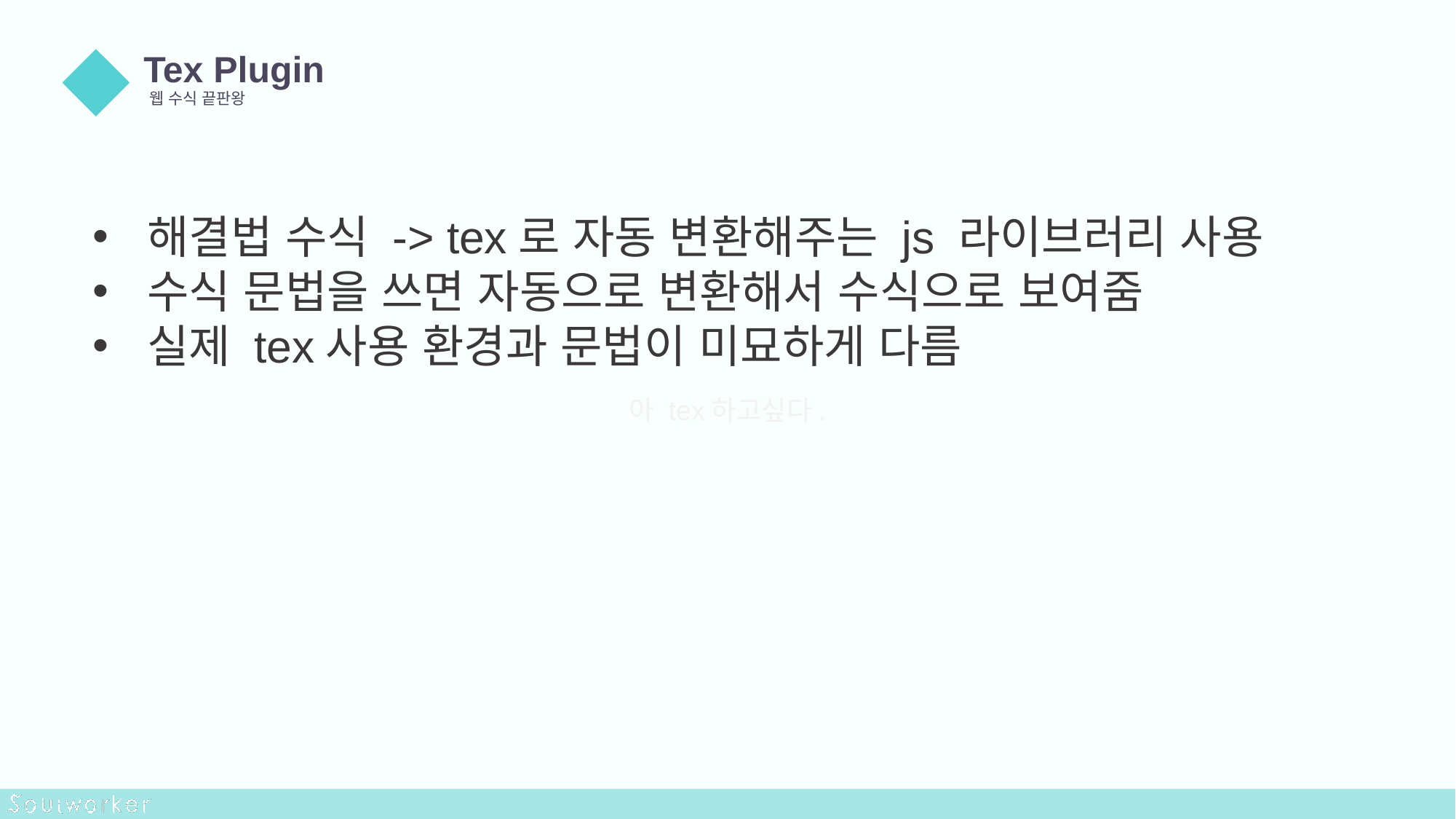

Tex Plugin
웹 수식 끝판왕

02
해결법 수식 -> tex로 자동 변환해주는 js 라이브러리 사용
수식 문법을 쓰면 자동으로 변환해서 수식으로 보여줌
실제 tex사용 환경과 문법이 미묘하게 다름

아 tex하고싶다.